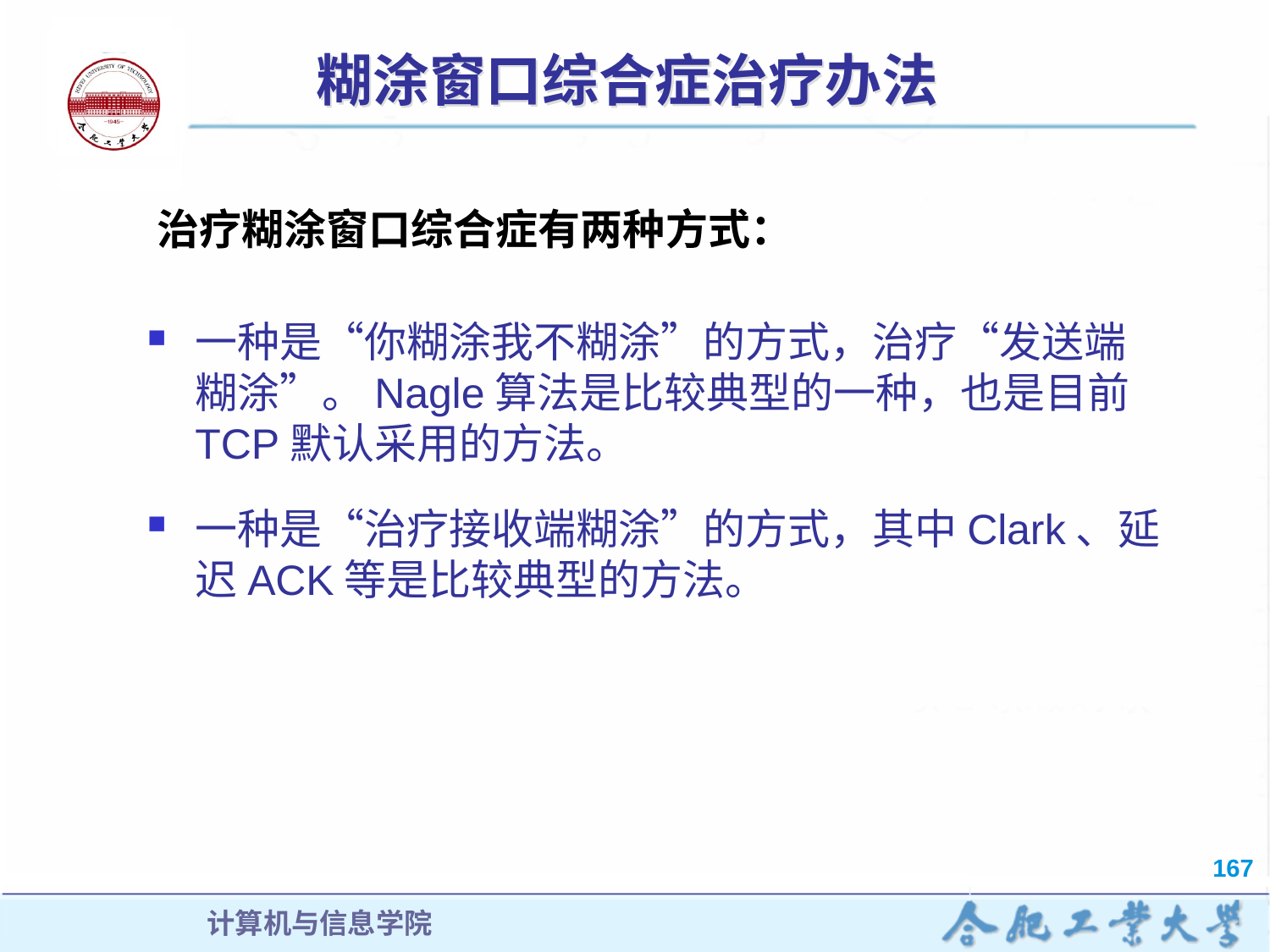

# 糊涂窗口综合症治疗办法
治疗糊涂窗口综合症有两种方式：
一种是“你糊涂我不糊涂”的方式，治疗“发送端糊涂”。Nagle算法是比较典型的一种，也是目前TCP默认采用的方法。
一种是“治疗接收端糊涂”的方式，其中Clark、延迟ACK等是比较典型的方法。